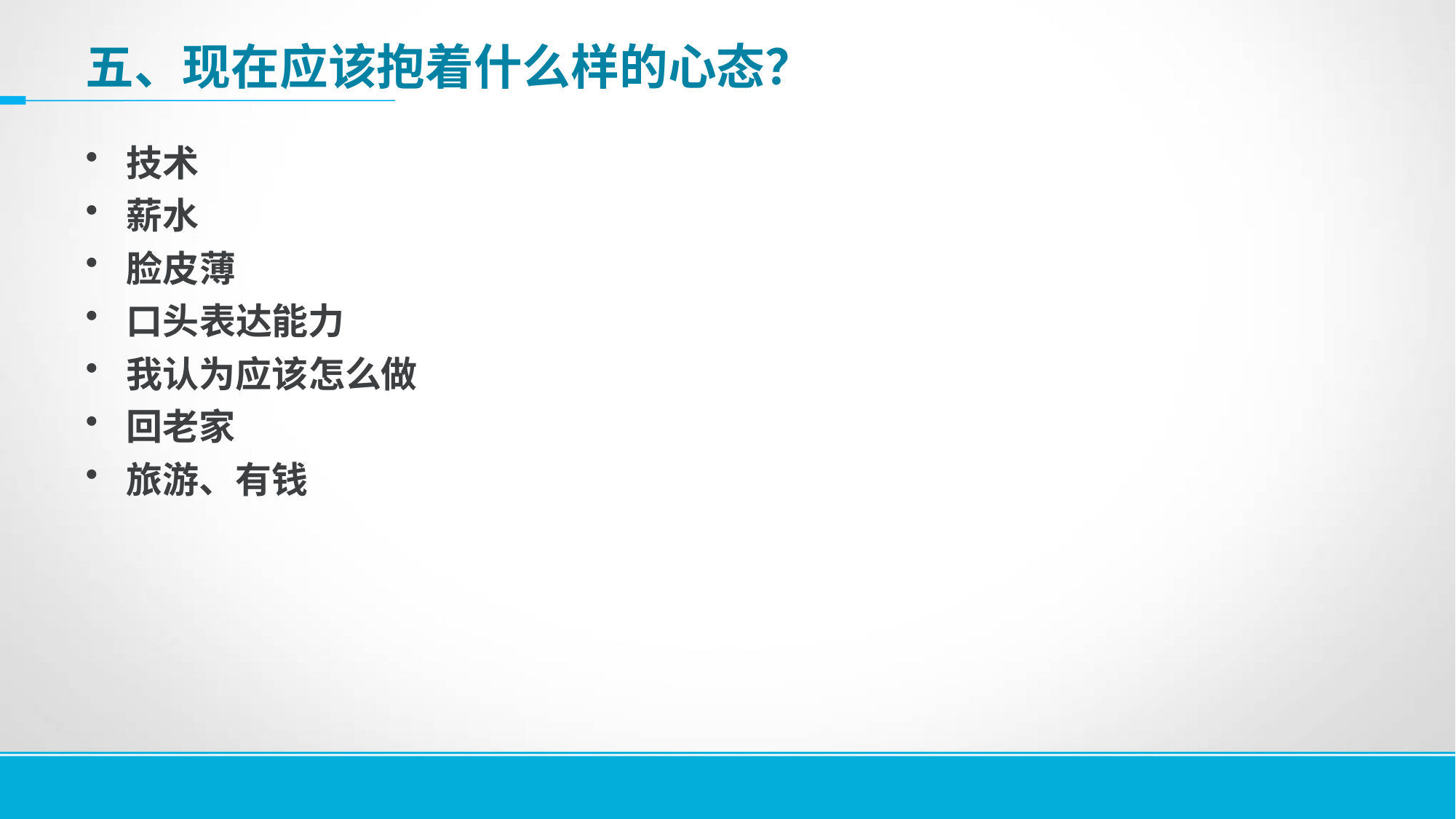

# 五、现在应该抱着什么样的心态？
技术
薪水
脸皮薄
口头表达能力
我认为应该怎么做
回老家
旅游、有钱